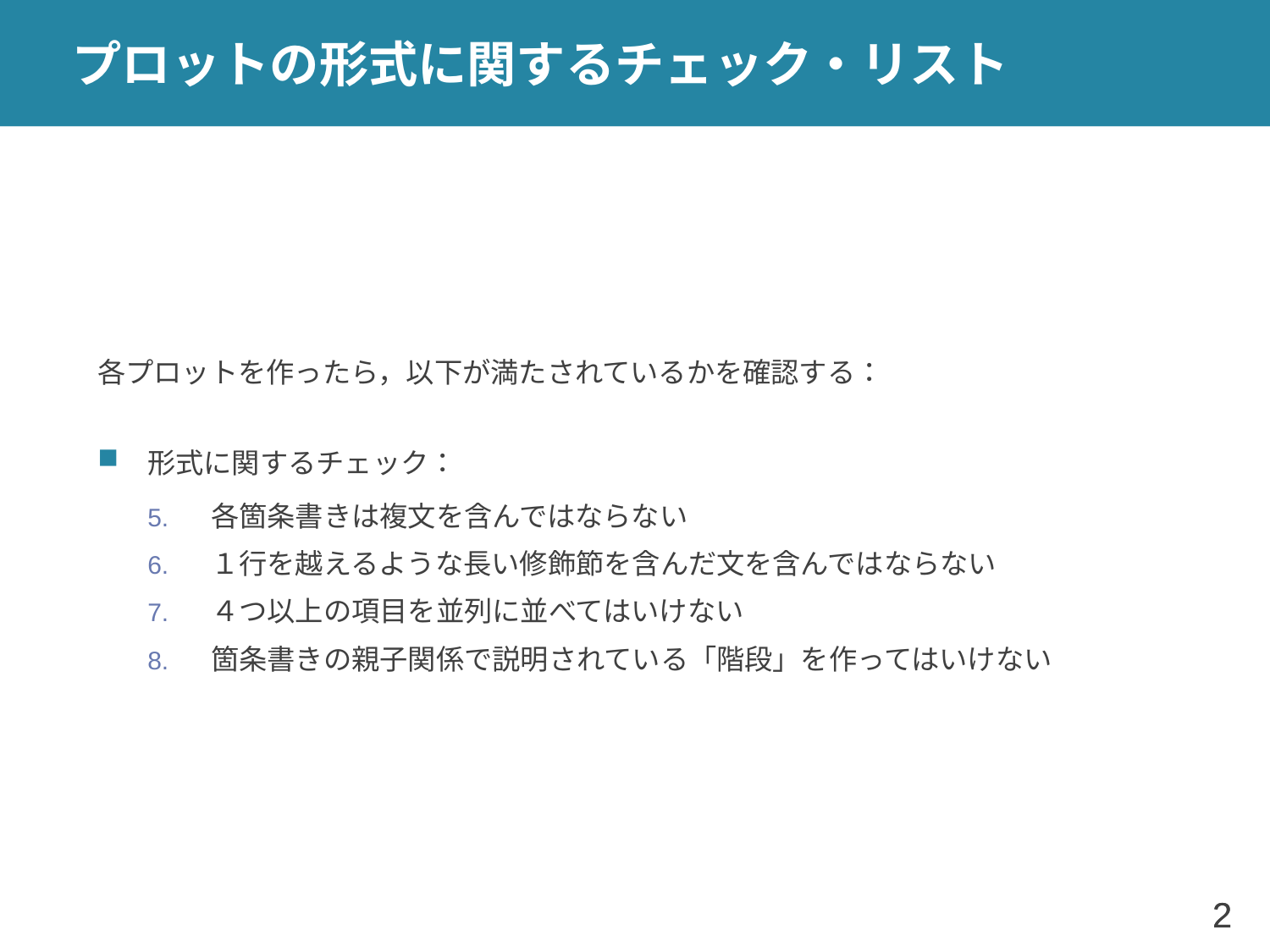

# プロットの形式に関するチェック・リスト
各プロットを作ったら，以下が満たされているかを確認する：
形式に関するチェック：
各箇条書きは複文を含んではならない
１行を越えるような長い修飾節を含んだ文を含んではならない
４つ以上の項目を並列に並べてはいけない
箇条書きの親子関係で説明されている「階段」を作ってはいけない